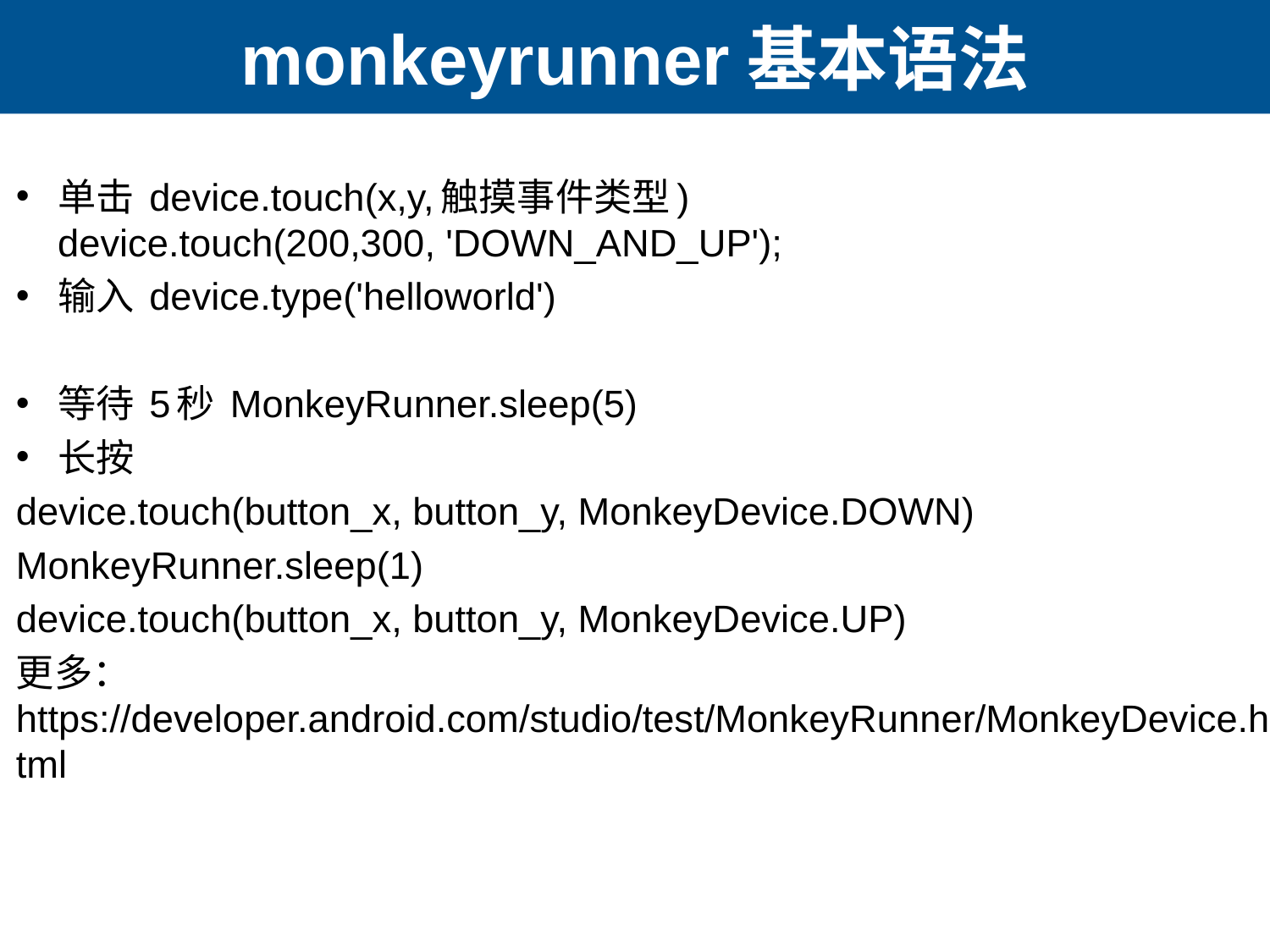

# monkeyrunner基本语法
单击 device.touch(x,y,触摸事件类型)
device.touch(200,300, 'DOWN_AND_UP');
输入 device.type('helloworld')

等待 5秒 MonkeyRunner.sleep(5)
长按
device.touch(button_x, button_y, MonkeyDevice.DOWN)
MonkeyRunner.sleep(1)
device.touch(button_x, button_y, MonkeyDevice.UP)
更多： https://developer.android.com/studio/test/MonkeyRunner/MonkeyDevice.html